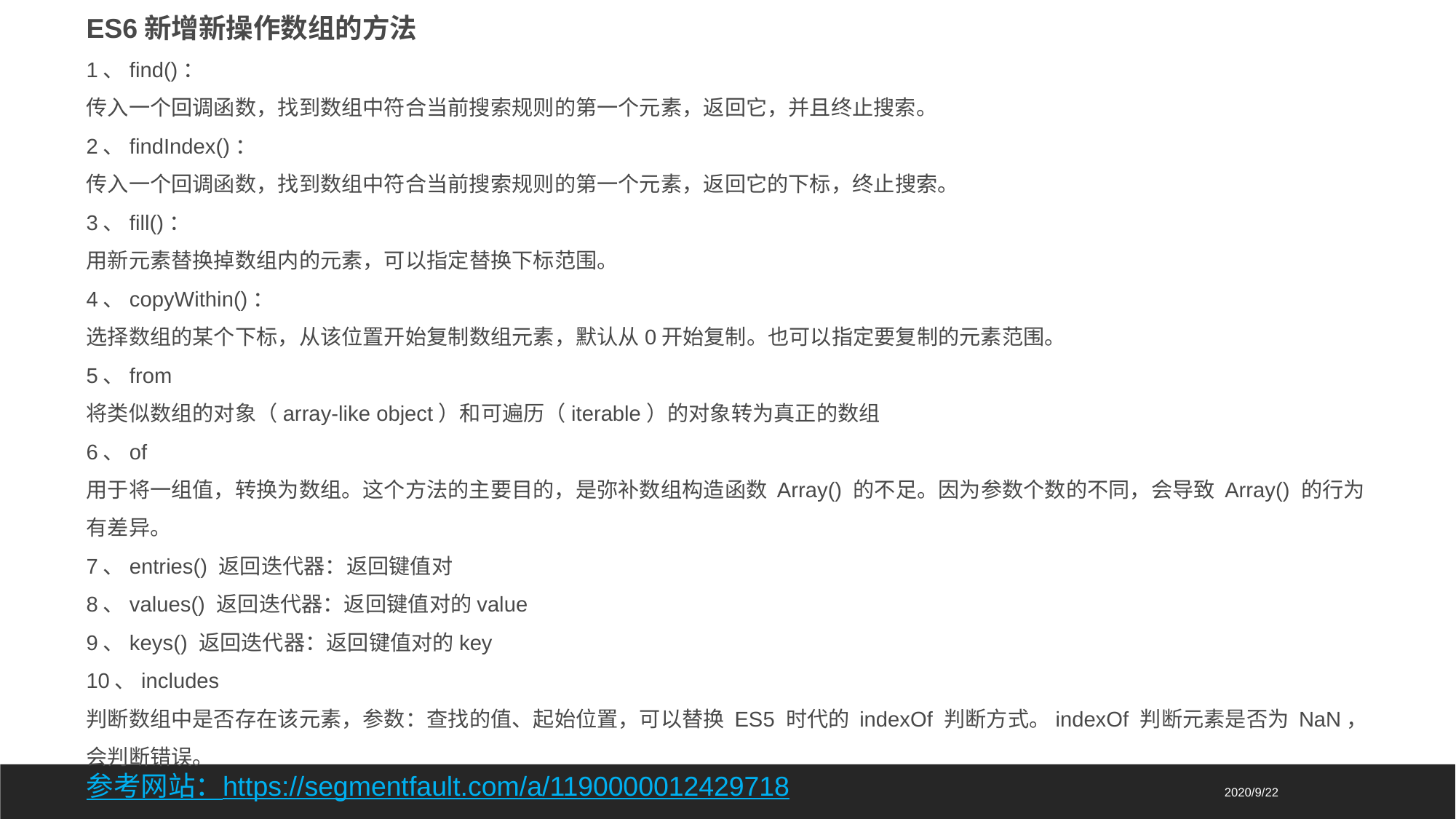

ES6新增新操作数组的方法
1、find()：
传入一个回调函数，找到数组中符合当前搜索规则的第一个元素，返回它，并且终止搜索。
2、findIndex()：
传入一个回调函数，找到数组中符合当前搜索规则的第一个元素，返回它的下标，终止搜索。
3、fill()：
用新元素替换掉数组内的元素，可以指定替换下标范围。
4、copyWithin()：
选择数组的某个下标，从该位置开始复制数组元素，默认从0开始复制。也可以指定要复制的元素范围。
5、from
将类似数组的对象（array-like object）和可遍历（iterable）的对象转为真正的数组
6、of
用于将一组值，转换为数组。这个方法的主要目的，是弥补数组构造函数 Array() 的不足。因为参数个数的不同，会导致 Array() 的行为有差异。
7、entries() 返回迭代器：返回键值对
8、values() 返回迭代器：返回键值对的value
9、keys() 返回迭代器：返回键值对的key
10、includes
判断数组中是否存在该元素，参数：查找的值、起始位置，可以替换 ES5 时代的 indexOf 判断方式。indexOf 判断元素是否为 NaN，会判断错误。
参考网站：https://segmentfault.com/a/1190000012429718
2020/9/22